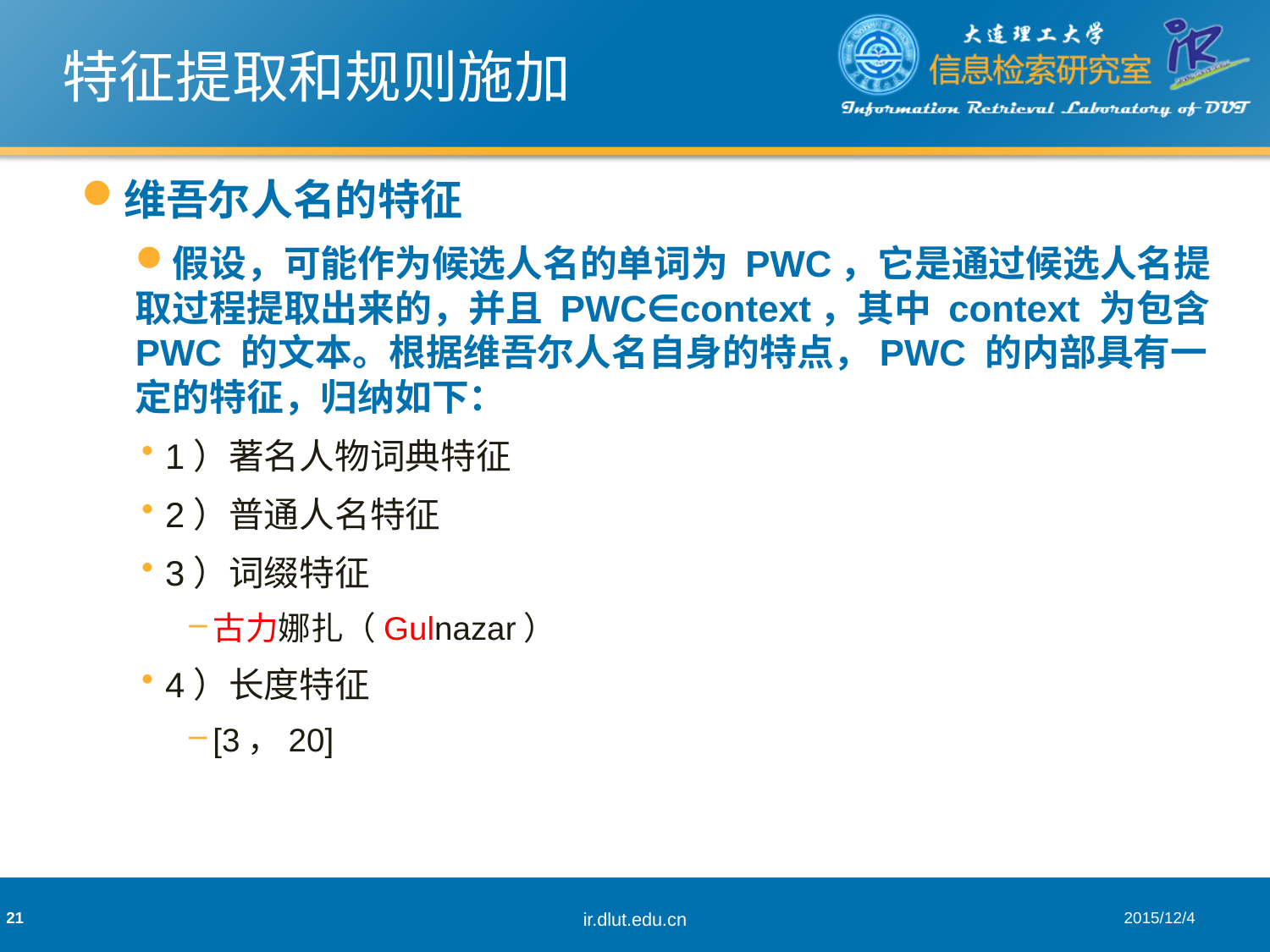

# 特征提取和规则施加
维吾尔人名的特征
假设，可能作为候选人名的单词为 PWC，它是通过候选人名提取过程提取出来的，并且 PWC∈context，其中 context 为包含 PWC 的文本。根据维吾尔人名自身的特点，PWC 的内部具有一定的特征，归纳如下：
1）著名人物词典特征
2）普通人名特征
3）词缀特征
古力娜扎（Gulnazar）
4）长度特征
[3，20]